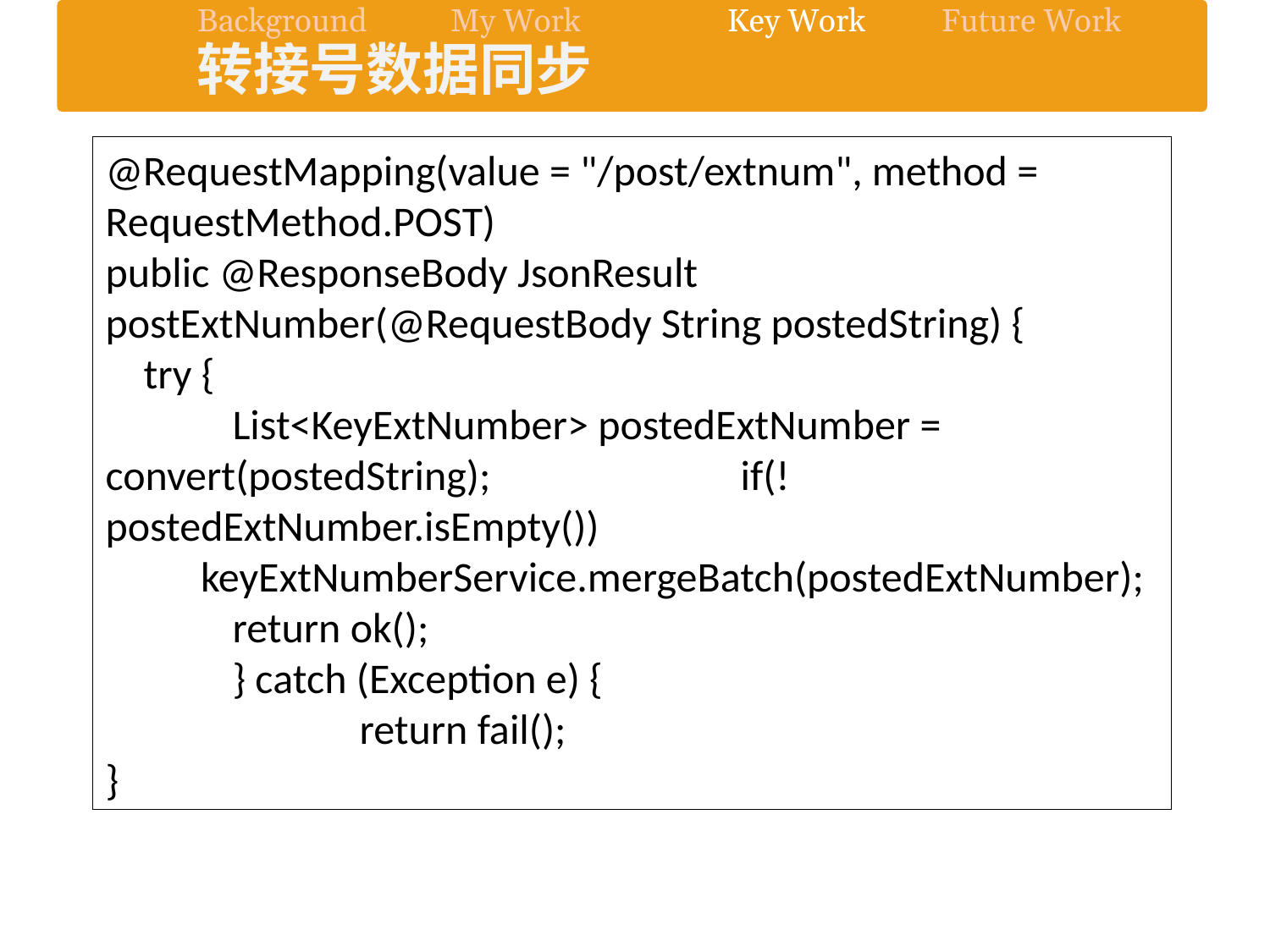

Background
My Work
Key Work
Future Work
转接号数据同步
@RequestMapping(value = "/post/extnum", method = RequestMethod.POST)
public @ResponseBody JsonResult postExtNumber(@RequestBody String postedString) {
    try {
	List<KeyExtNumber> postedExtNumber = convert(postedString);		if(!postedExtNumber.isEmpty())
          keyExtNumberService.mergeBatch(postedExtNumber);
	return ok();
	} catch (Exception e) {
		return fail();
}